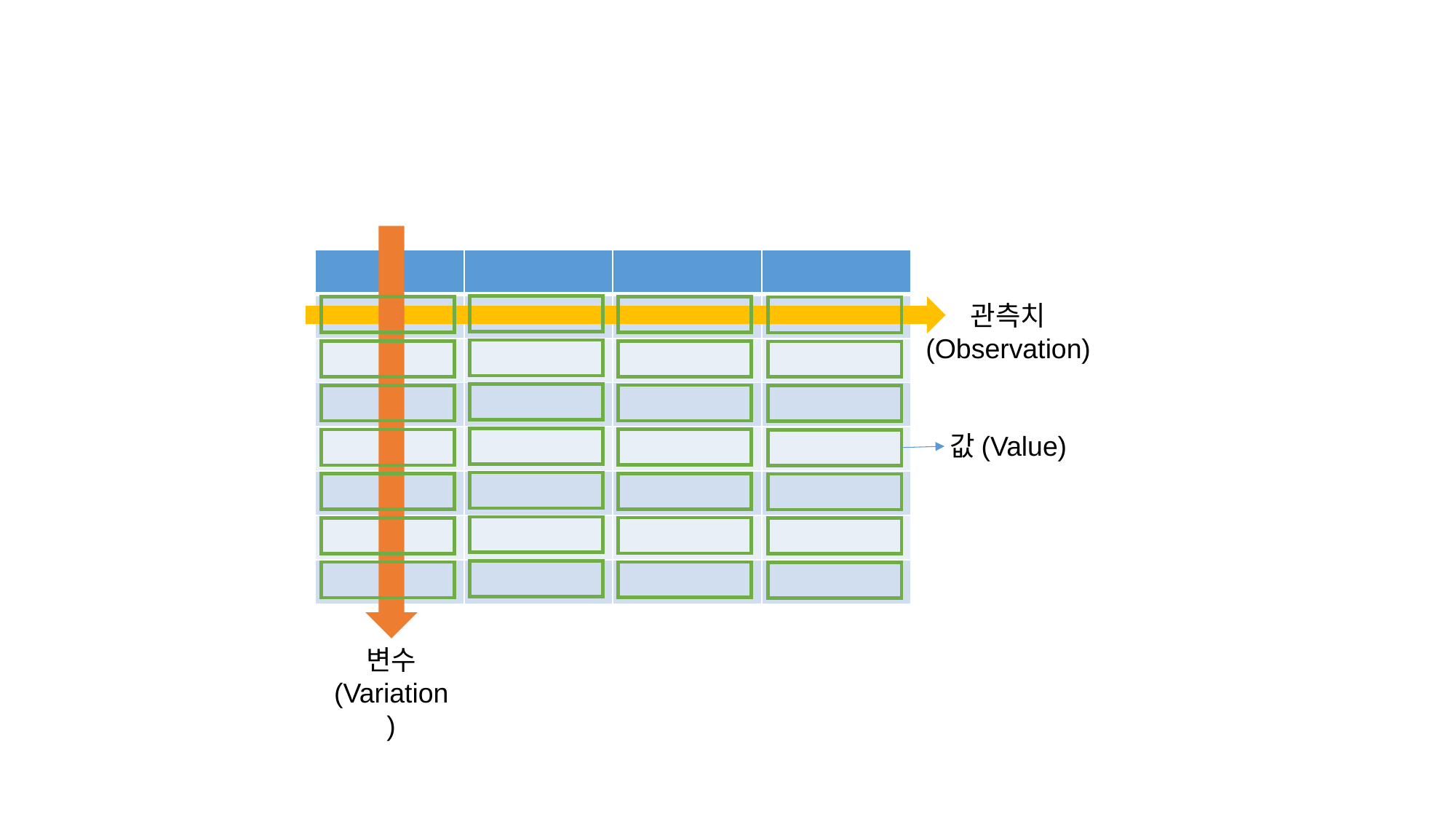

|  |  |  |  |
| --- | --- | --- | --- |
|  |  |  |  |
|  |  |  |  |
|  |  |  |  |
|  |  |  |  |
|  |  |  |  |
|  |  |  |  |
|  |  |  |  |
관측치
(Observation)

값(Value)
변수
(Variation)